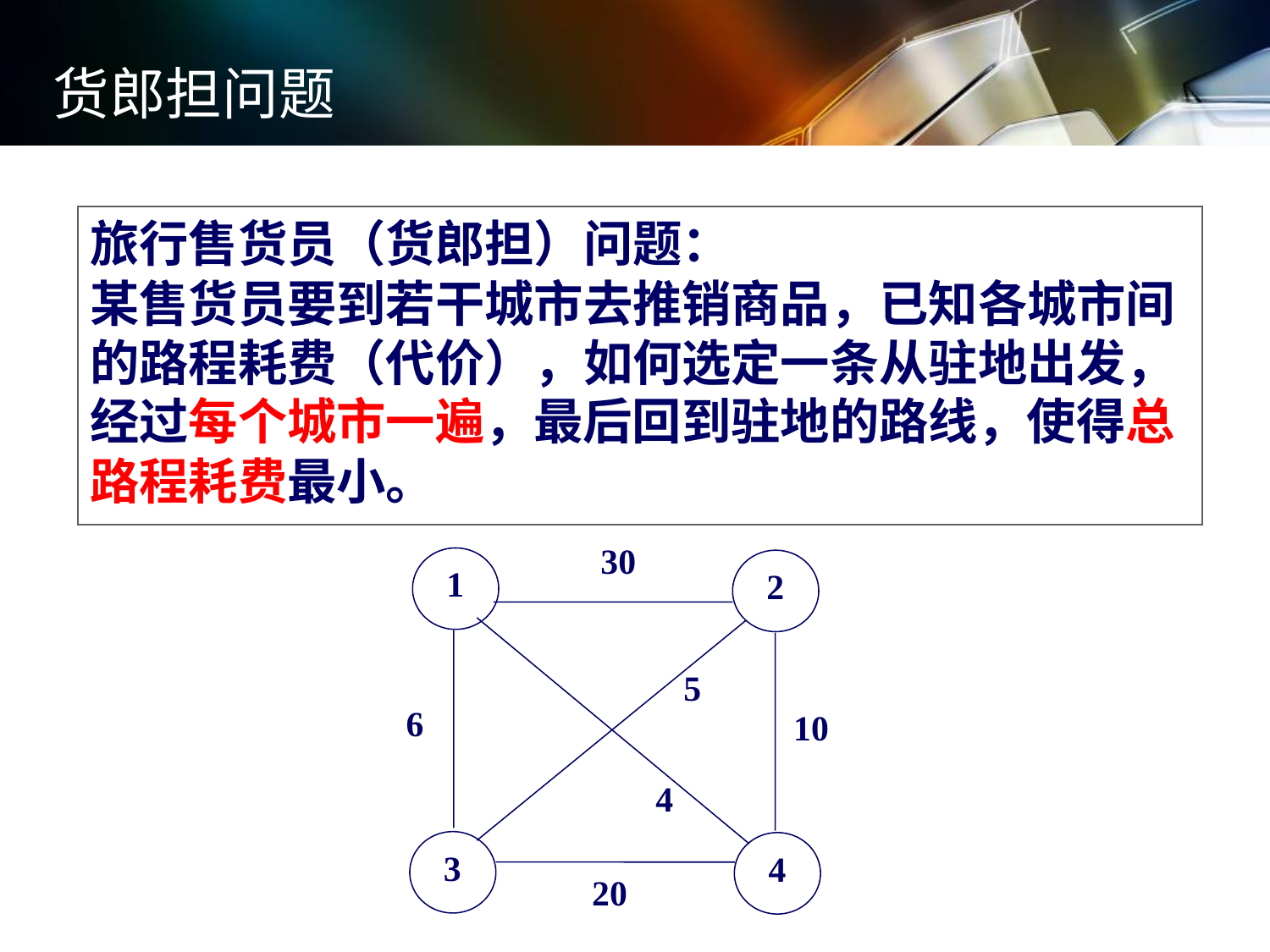

货郎担问题
旅行售货员（货郎担）问题：
某售货员要到若干城市去推销商品，已知各城市间的路程耗费（代价），如何选定一条从驻地出发，经过每个城市一遍，最后回到驻地的路线，使得总路程耗费最小。
30

1

2

5
6
10
4

3

4

20